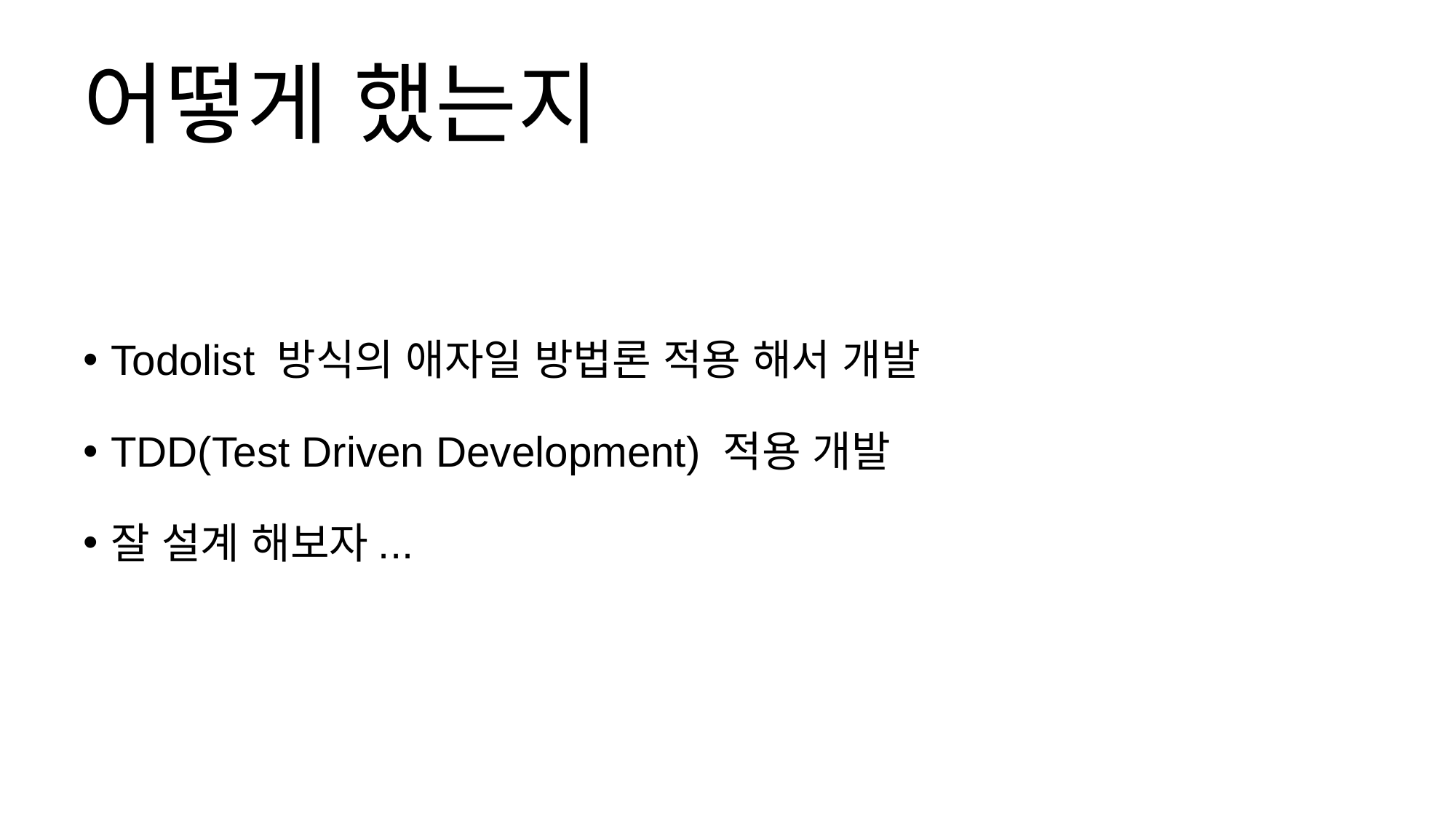

# 어떻게 했는지

Todolist 방식의 애자일 방법론 적용 해서 개발

TDD(Test Driven Development) 적용 개발

잘 설계 해보자...